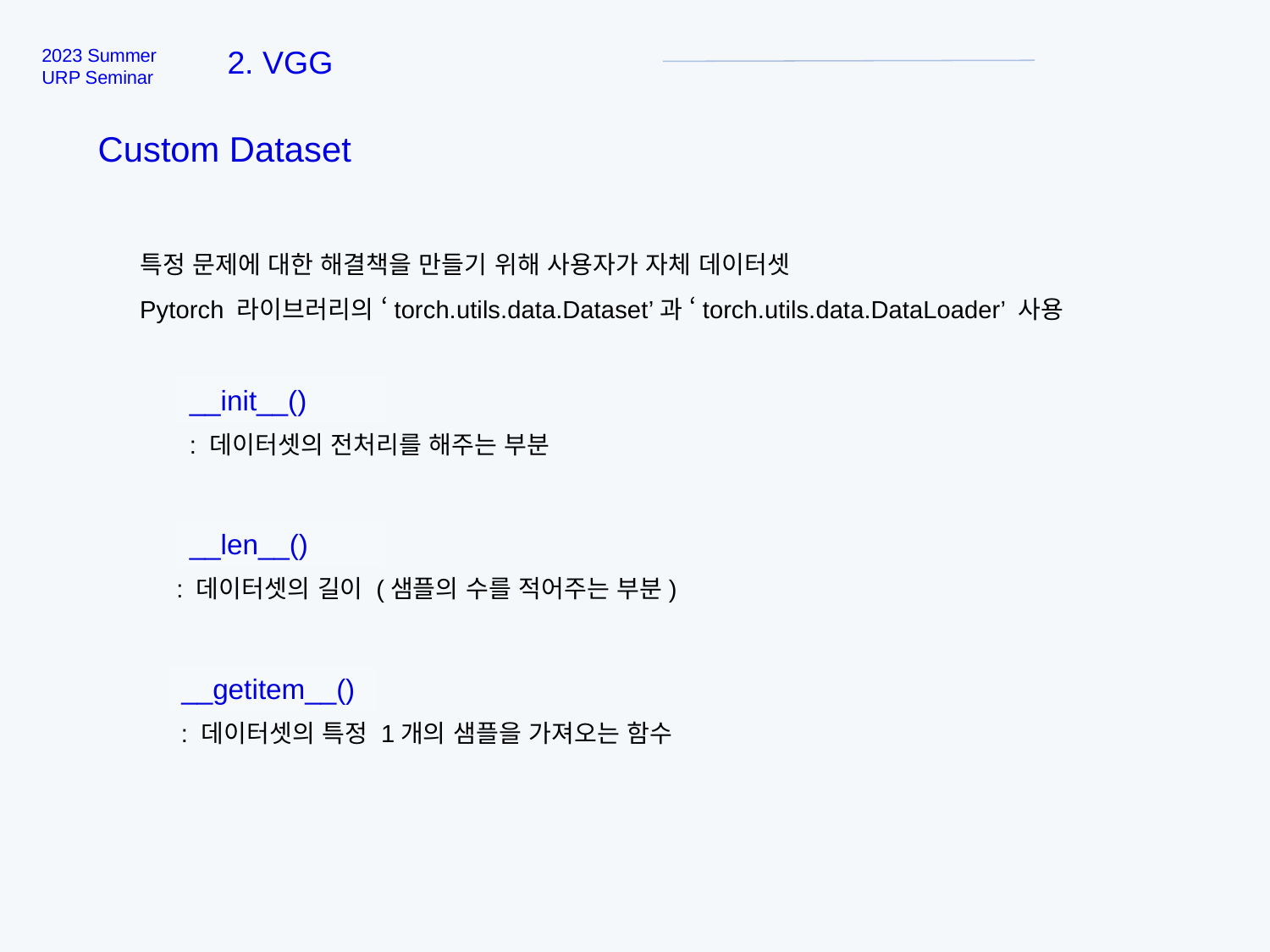

2. VGG
2023 Summer
URP Seminar
Custom Dataset
특정 문제에 대한 해결책을 만들기 위해 사용자가 자체 데이터셋
Pytorch 라이브러리의 ‘torch.utils.data.Dataset’과 ‘torch.utils.data.DataLoader’ 사용
__init__()
: 데이터셋의 전처리를 해주는 부분
__len__()
: 데이터셋의 길이 (샘플의 수를 적어주는 부분)
__getitem__()
: 데이터셋의 특정 1개의 샘플을 가져오는 함수